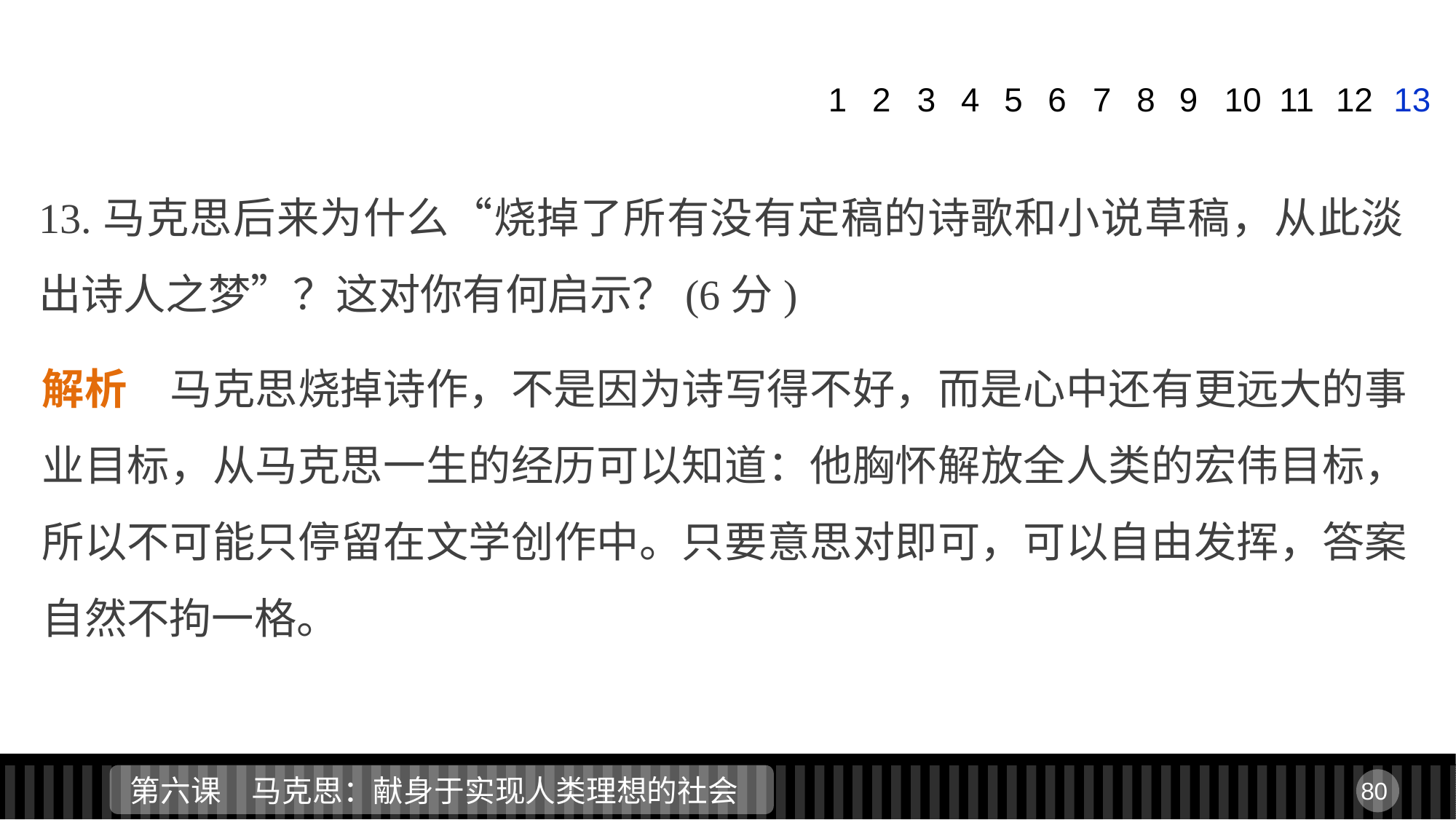

1
2
3
4
5
6
7
8
9
11
12
13
10
13.马克思后来为什么“烧掉了所有没有定稿的诗歌和小说草稿，从此淡出诗人之梦”？这对你有何启示？(6分)
解析　马克思烧掉诗作，不是因为诗写得不好，而是心中还有更远大的事业目标，从马克思一生的经历可以知道：他胸怀解放全人类的宏伟目标，所以不可能只停留在文学创作中。只要意思对即可，可以自由发挥，答案自然不拘一格。